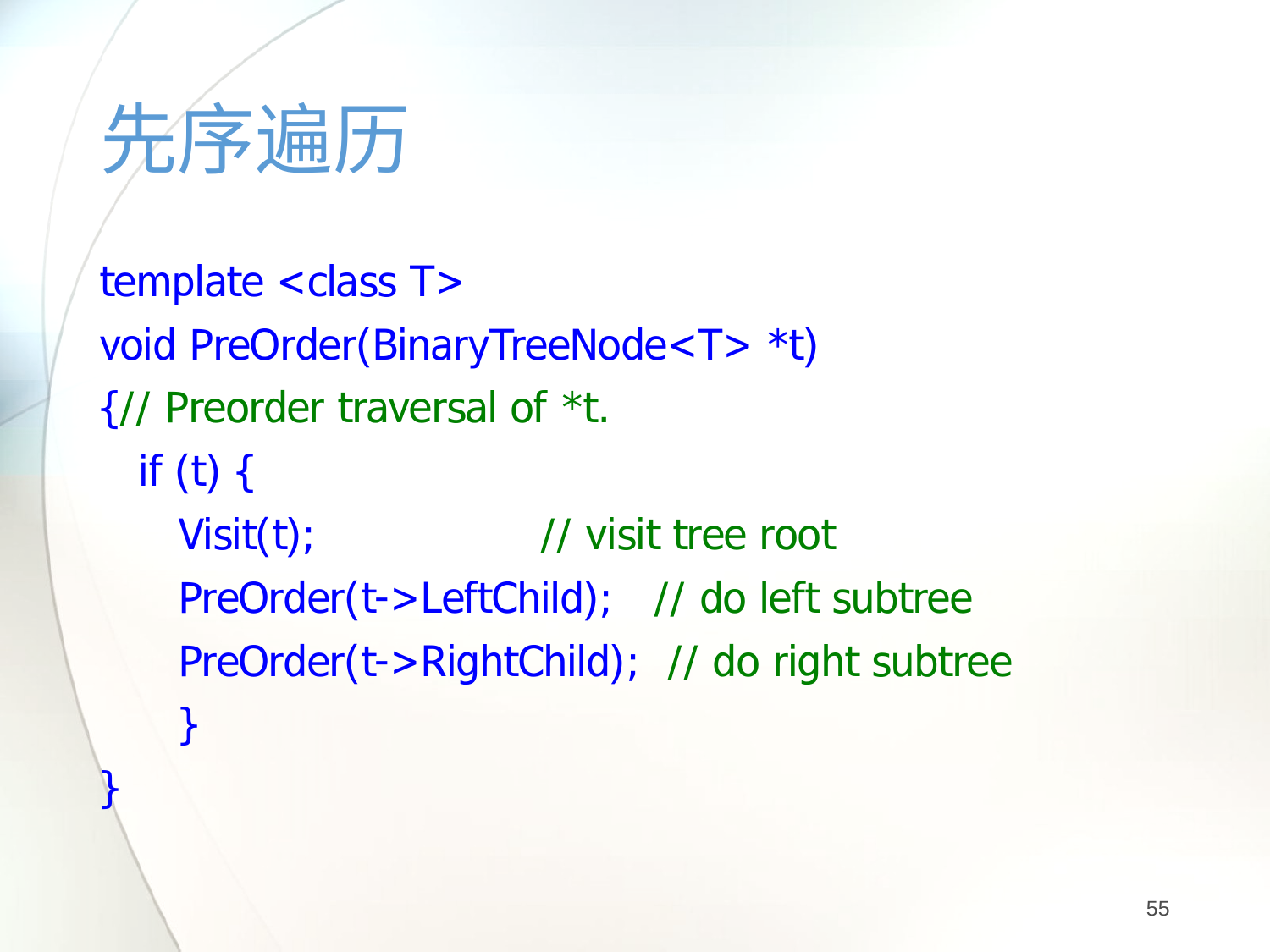

# 先序遍历
template <class T>
void PreOrder(BinaryTreeNode<T> *t)
{// Preorder traversal of *t.
   if (t) {
      Visit(t);                 // visit tree root
      PreOrder(t->LeftChild);   // do left subtree
      PreOrder(t->RightChild);  // do right subtree
      }
}

55